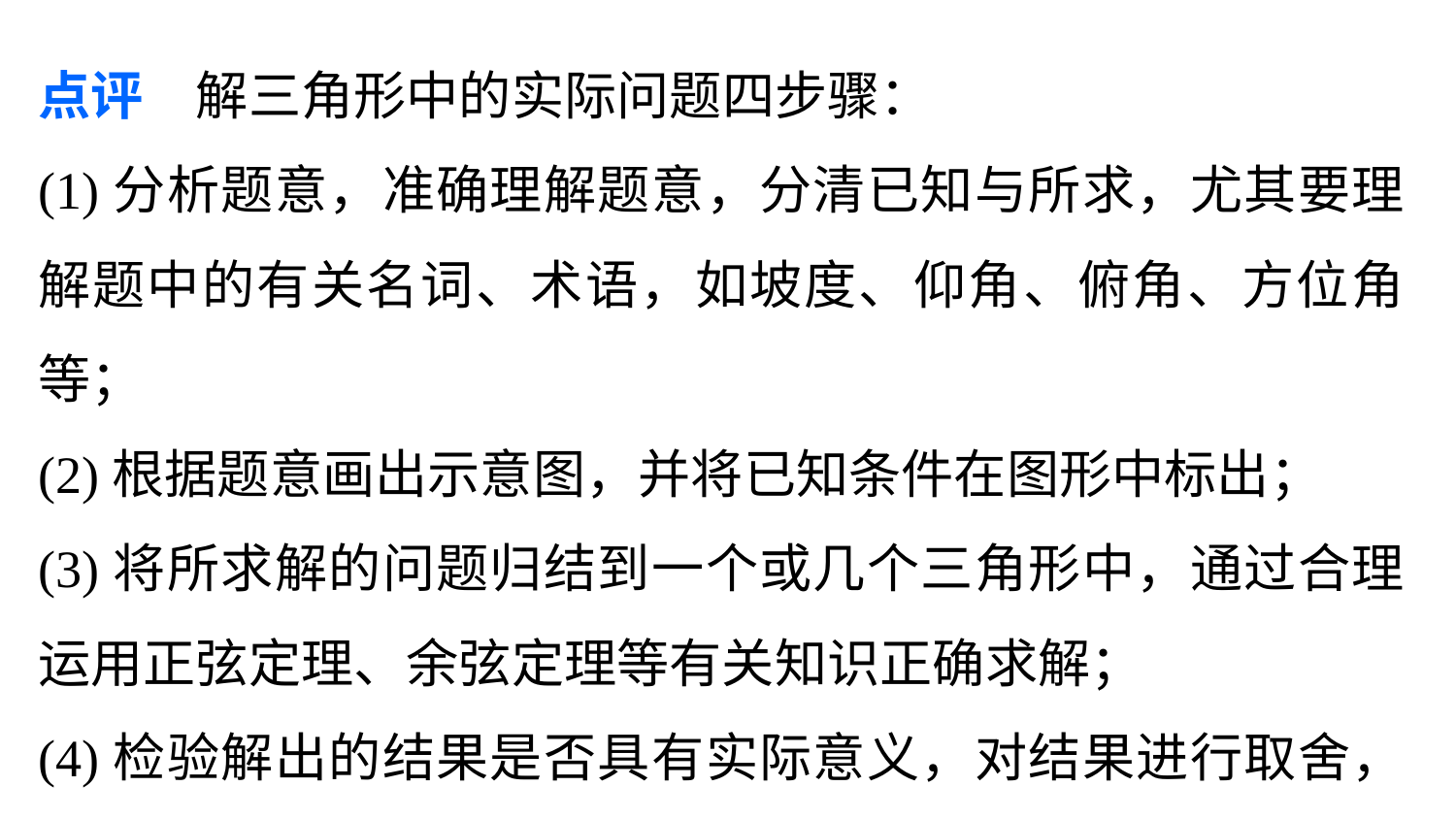

点评　解三角形中的实际问题四步骤：
(1)分析题意，准确理解题意，分清已知与所求，尤其要理解题中的有关名词、术语，如坡度、仰角、俯角、方位角等；
(2)根据题意画出示意图，并将已知条件在图形中标出；
(3)将所求解的问题归结到一个或几个三角形中，通过合理运用正弦定理、余弦定理等有关知识正确求解；
(4)检验解出的结果是否具有实际意义，对结果进行取舍，得出正确答案.